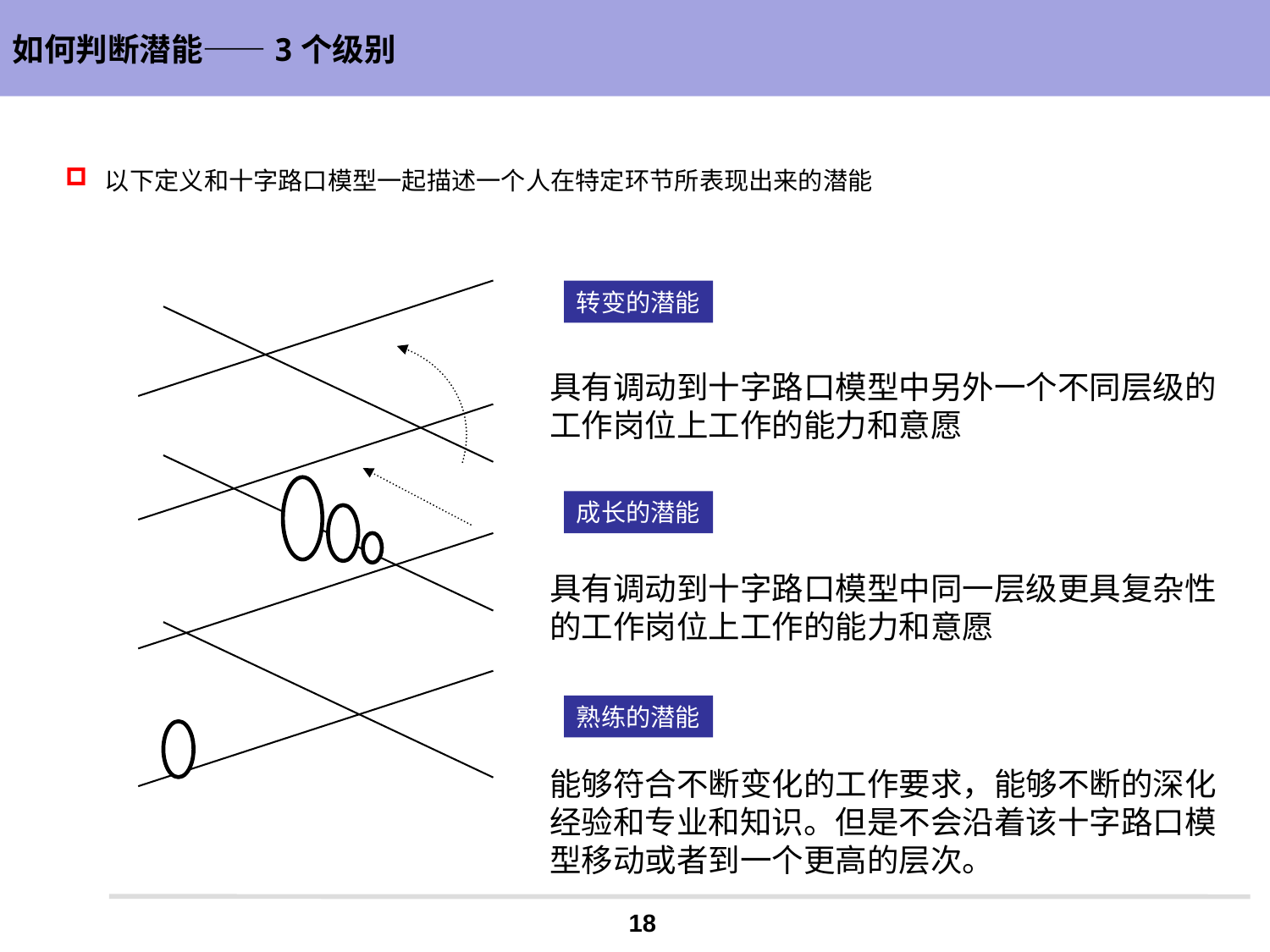

如何判断潜能——3个级别
以下定义和十字路口模型一起描述一个人在特定环节所表现出来的潜能

转变的潜能
具有调动到十字路口模型中另外一个不同层级的工作岗位上工作的能力和意愿
成长的潜能
具有调动到十字路口模型中同一层级更具复杂性的工作岗位上工作的能力和意愿
熟练的潜能
能够符合不断变化的工作要求，能够不断的深化经验和专业和知识。但是不会沿着该十字路口模型移动或者到一个更高的层次。